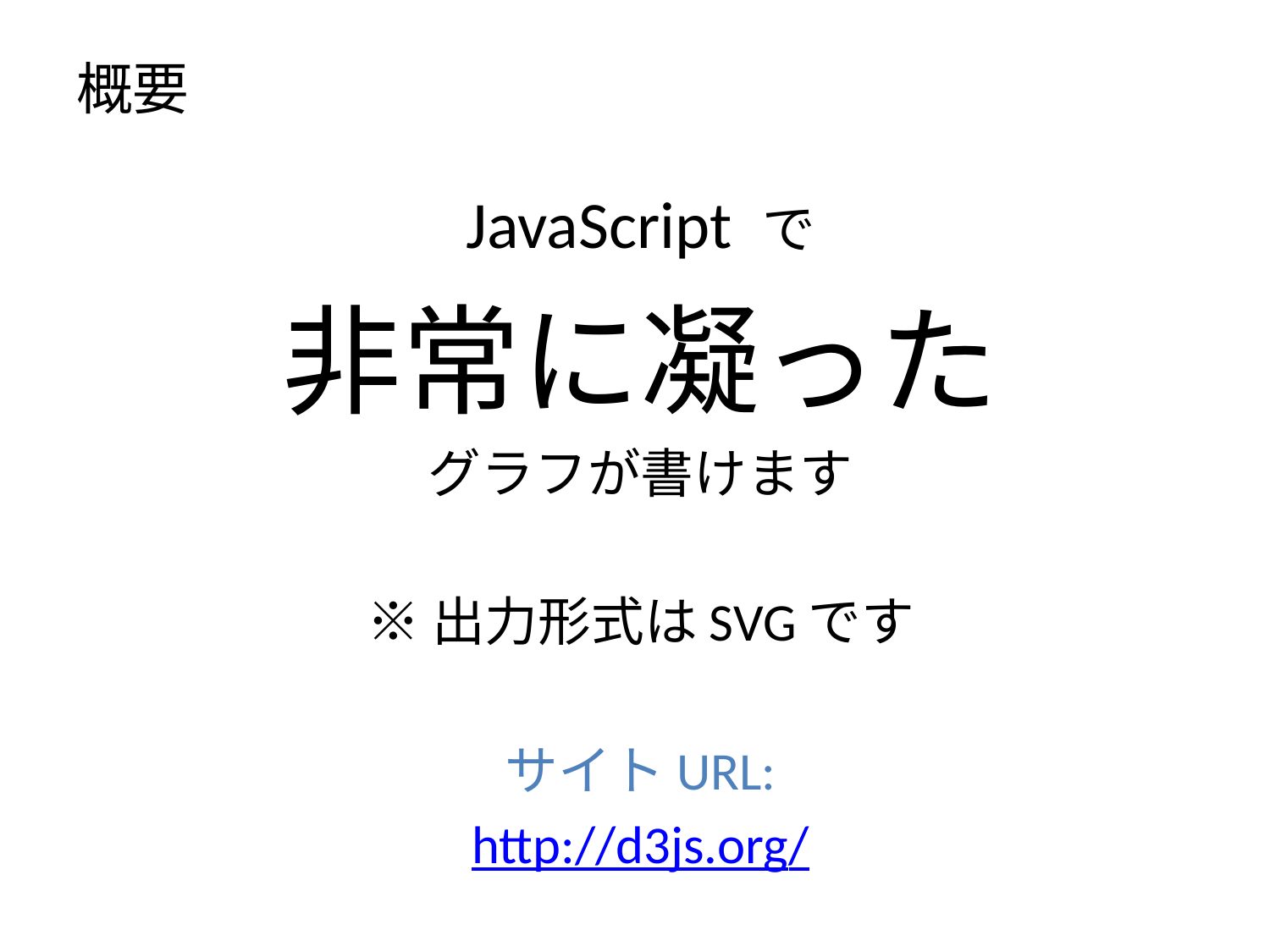

# 概要
JavaScript で
非常に凝った
グラフが書けます

※出力形式はSVGです

サイトURL:
http://d3js.org/